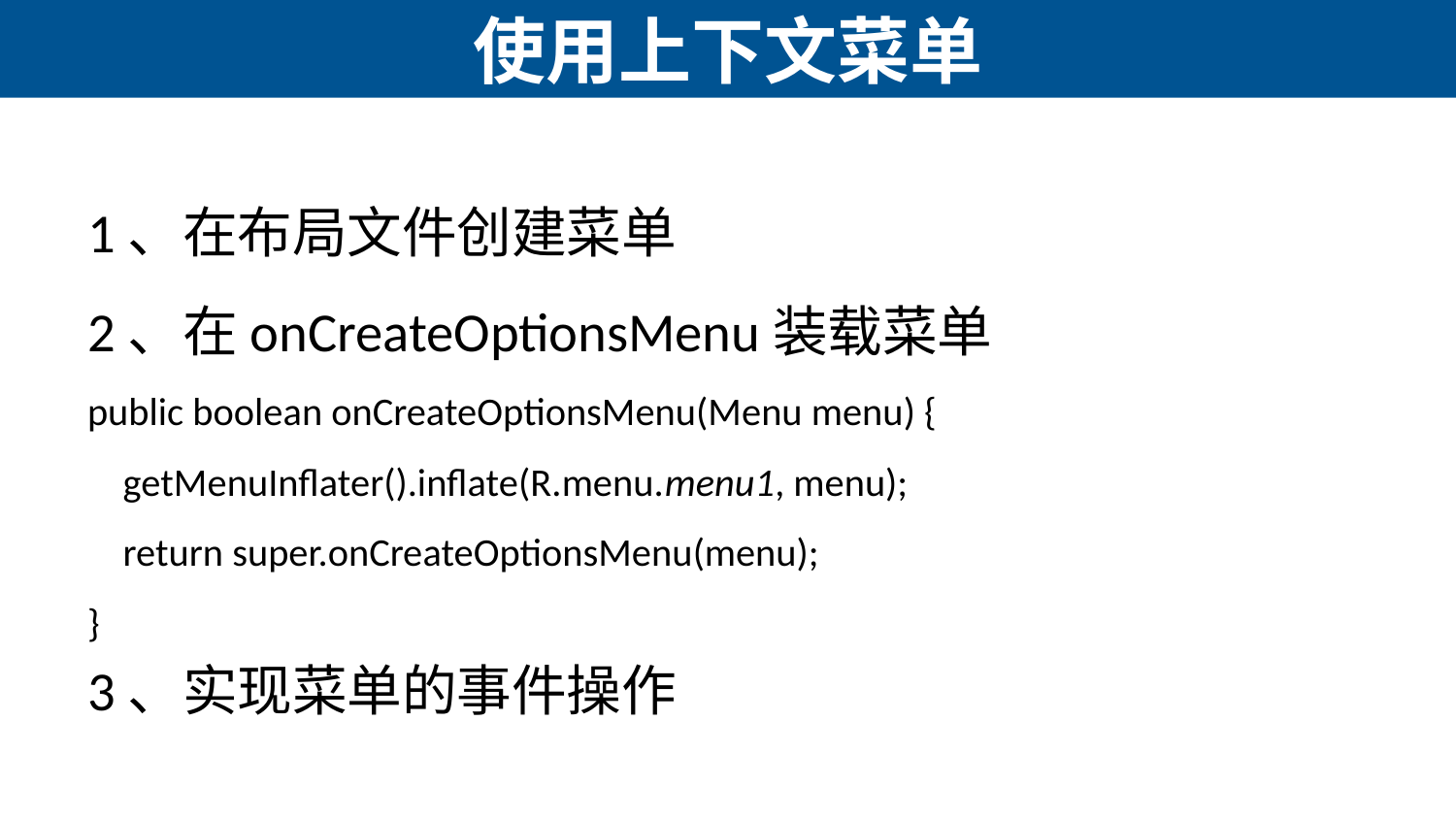

# 使用上下文菜单
1、在布局文件创建菜单
2、在onCreateOptionsMenu装载菜单
public boolean onCreateOptionsMenu(Menu menu) {
    getMenuInflater().inflate(R.menu.menu1, menu);
    return super.onCreateOptionsMenu(menu);
}
3、实现菜单的事件操作